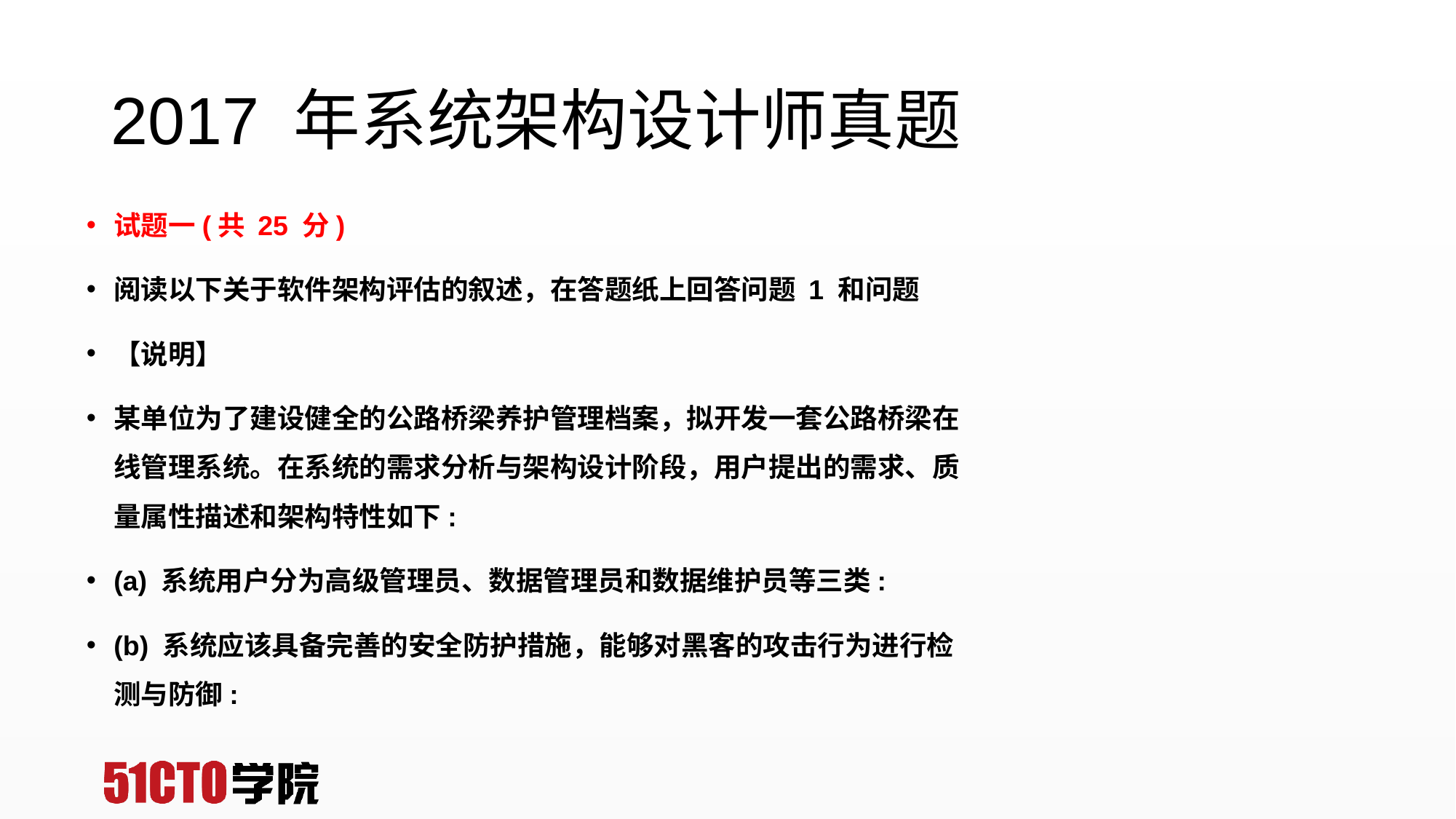

# 2017 年系统架构设计师真题
试题一(共 25 分)
阅读以下关于软件架构评估的叙述，在答题纸上回答问题 1 和问题
【说明】
某单位为了建设健全的公路桥梁养护管理档案，拟开发一套公路桥梁在线管理系统。在系统的需求分析与架构设计阶段，用户提出的需求、质量属性描述和架构特性如下:
(a) 系统用户分为高级管理员、数据管理员和数据维护员等三类:
(b) 系统应该具备完善的安全防护措施，能够对黑客的攻击行为进行检测与防御: